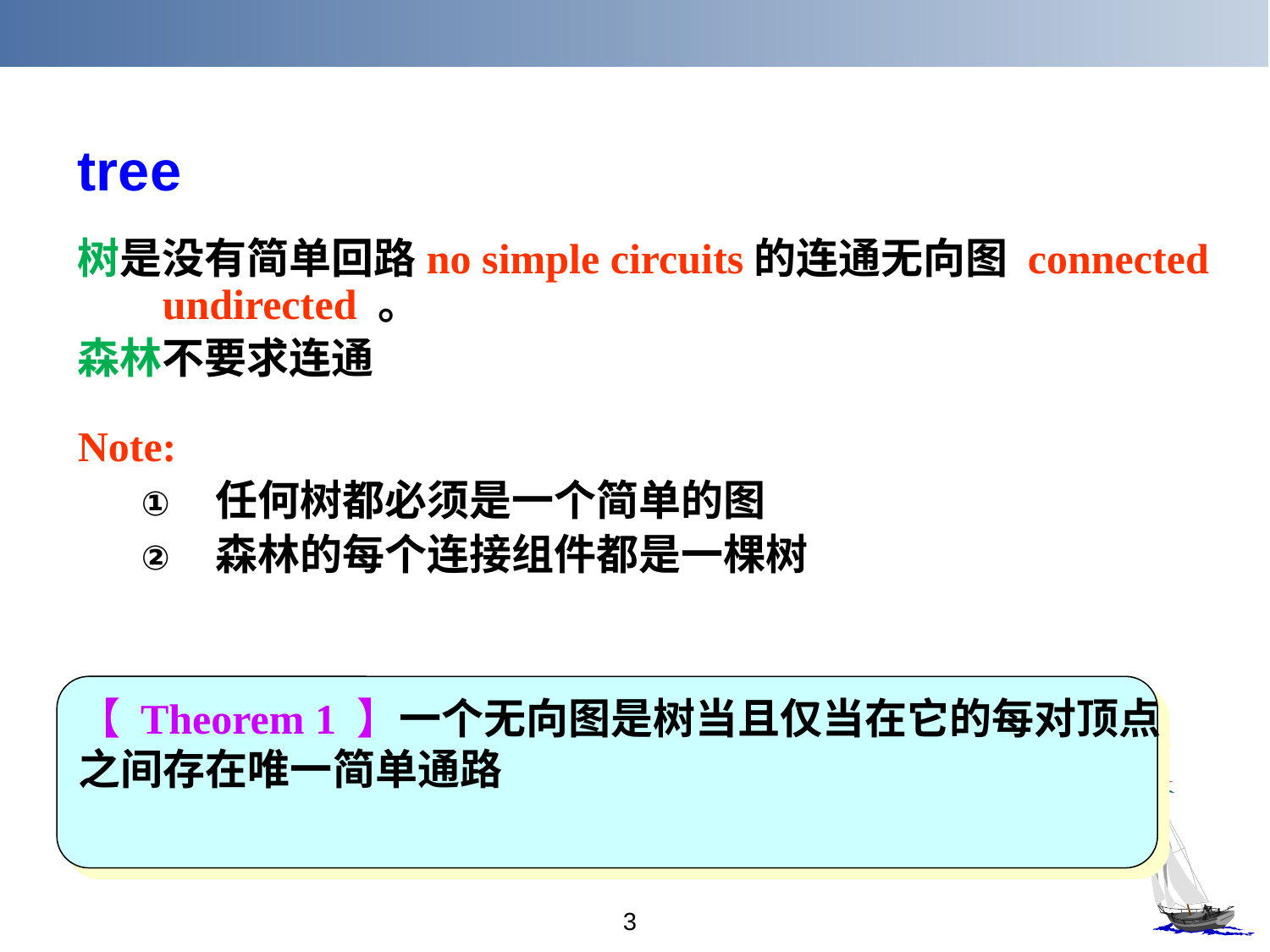

tree
树是没有简单回路no simple circuits的连通无向图 connected undirected 。
森林不要求连通
Note:
任何树都必须是一个简单的图
森林的每个连接组件都是一棵树
【 Theorem 1 】一个无向图是树当且仅当在它的每对顶点
之间存在唯一简单通路
3